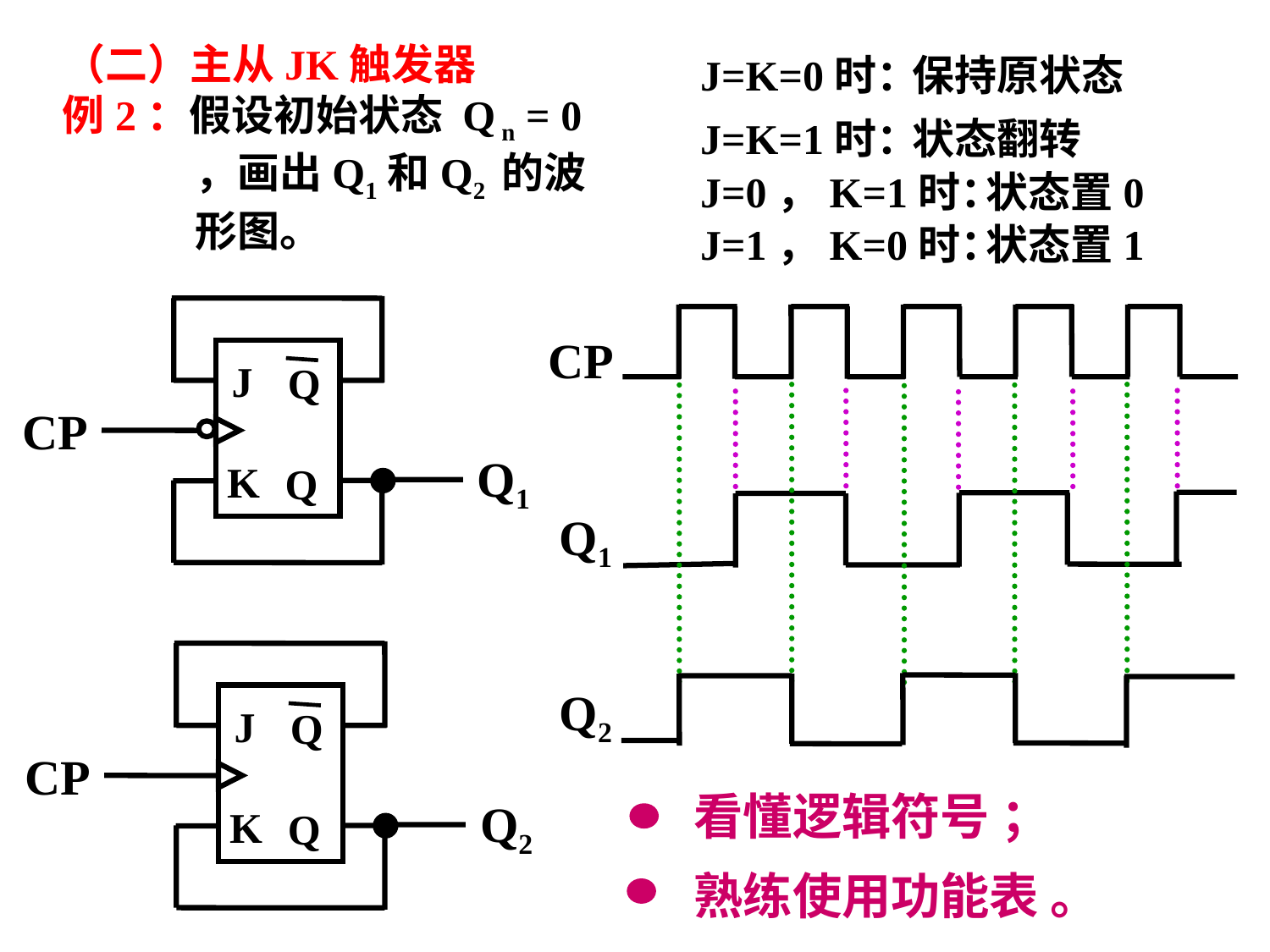

（二）主从JK触发器
J=K=0时：
保持原状态
例2：假设初始状态 Q n = 0 ，画出Q1和Q2 的波形图。
J=K=1时：
状态翻转
J=0，K=1时：
状态置0
J=1，K=0时：
状态置1

J
Q

K
Q

CP
Q1

CP

Q1

J
Q

K
Q

CP
Q2

Q2

看懂逻辑符号 ；

熟练使用功能表 。